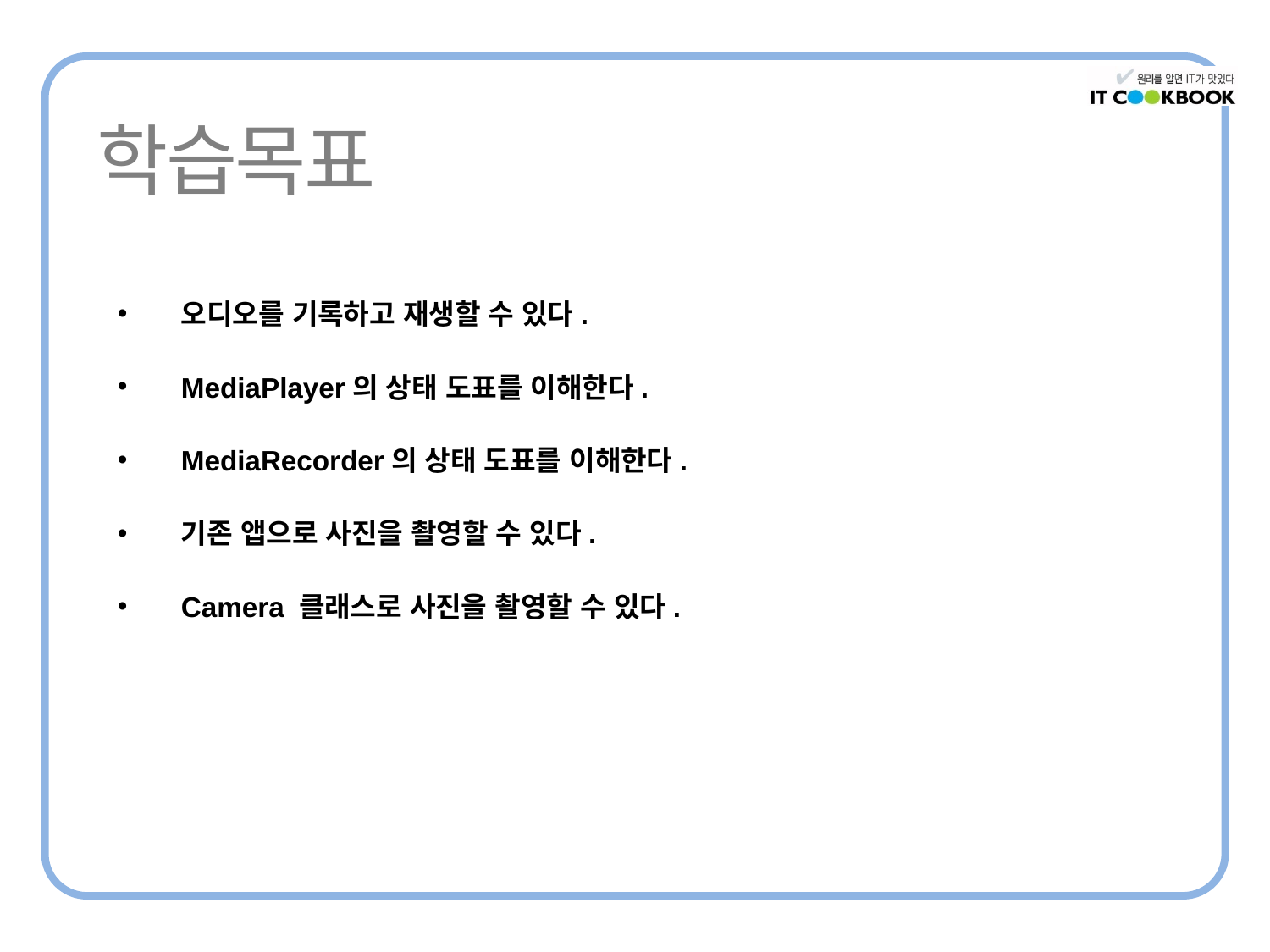

오디오를 기록하고 재생할 수 있다.
MediaPlayer의 상태 도표를 이해한다.
MediaRecorder의 상태 도표를 이해한다.
기존 앱으로 사진을 촬영할 수 있다.
Camera 클래스로 사진을 촬영할 수 있다.